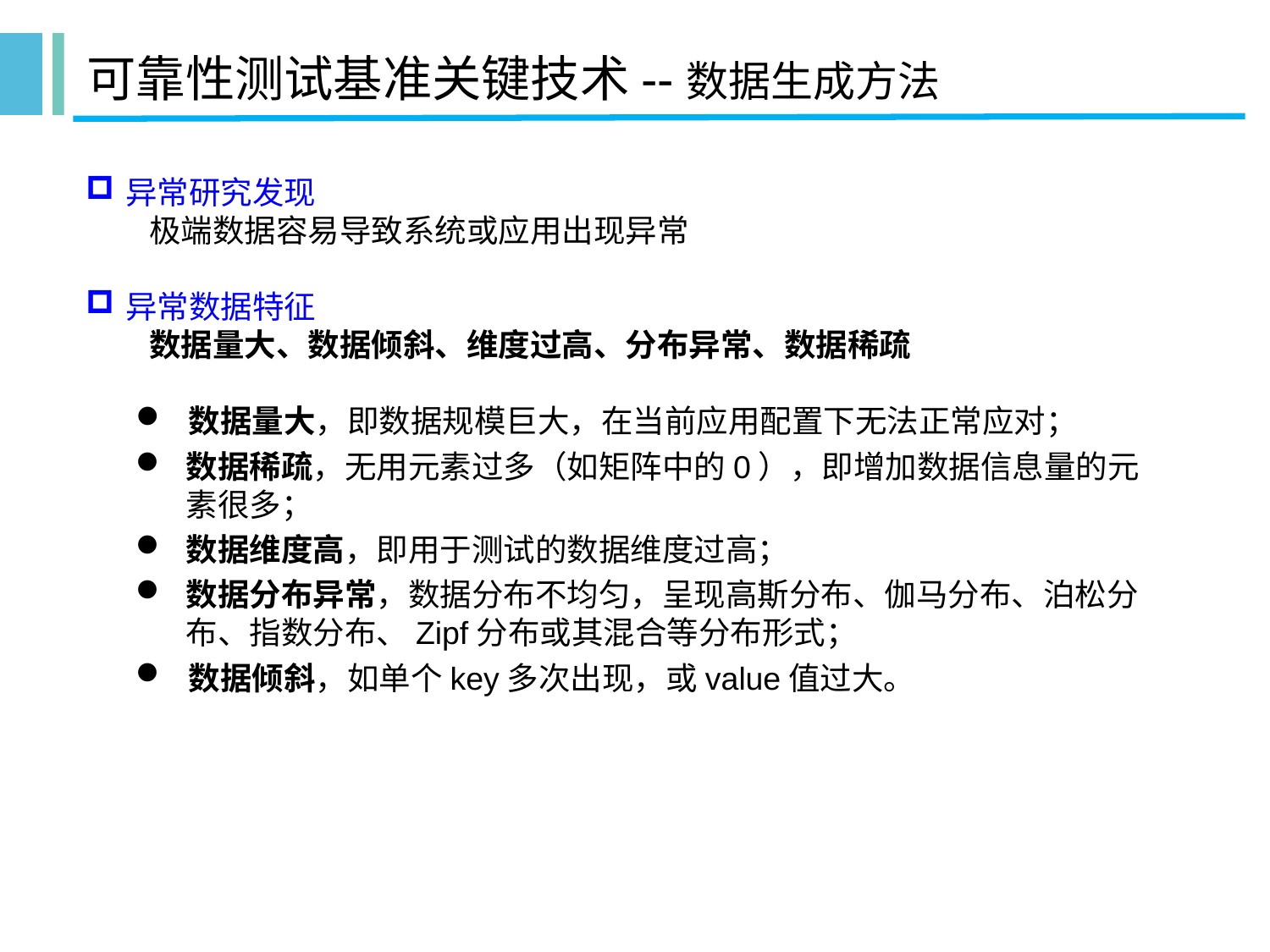

# 可靠性测试基准关键技术--数据生成方法
异常研究发现
极端数据容易导致系统或应用出现异常

异常数据特征
数据量大、数据倾斜、维度过高、分布异常、数据稀疏

数据量大，即数据规模巨大，在当前应用配置下无法正常应对；
数据稀疏，无用元素过多（如矩阵中的0），即增加数据信息量的元素很多；
数据维度高，即用于测试的数据维度过高；
数据分布异常，数据分布不均匀，呈现高斯分布、伽马分布、泊松分布、指数分布、Zipf分布或其混合等分布形式；
数据倾斜，如单个key多次出现，或value值过大。